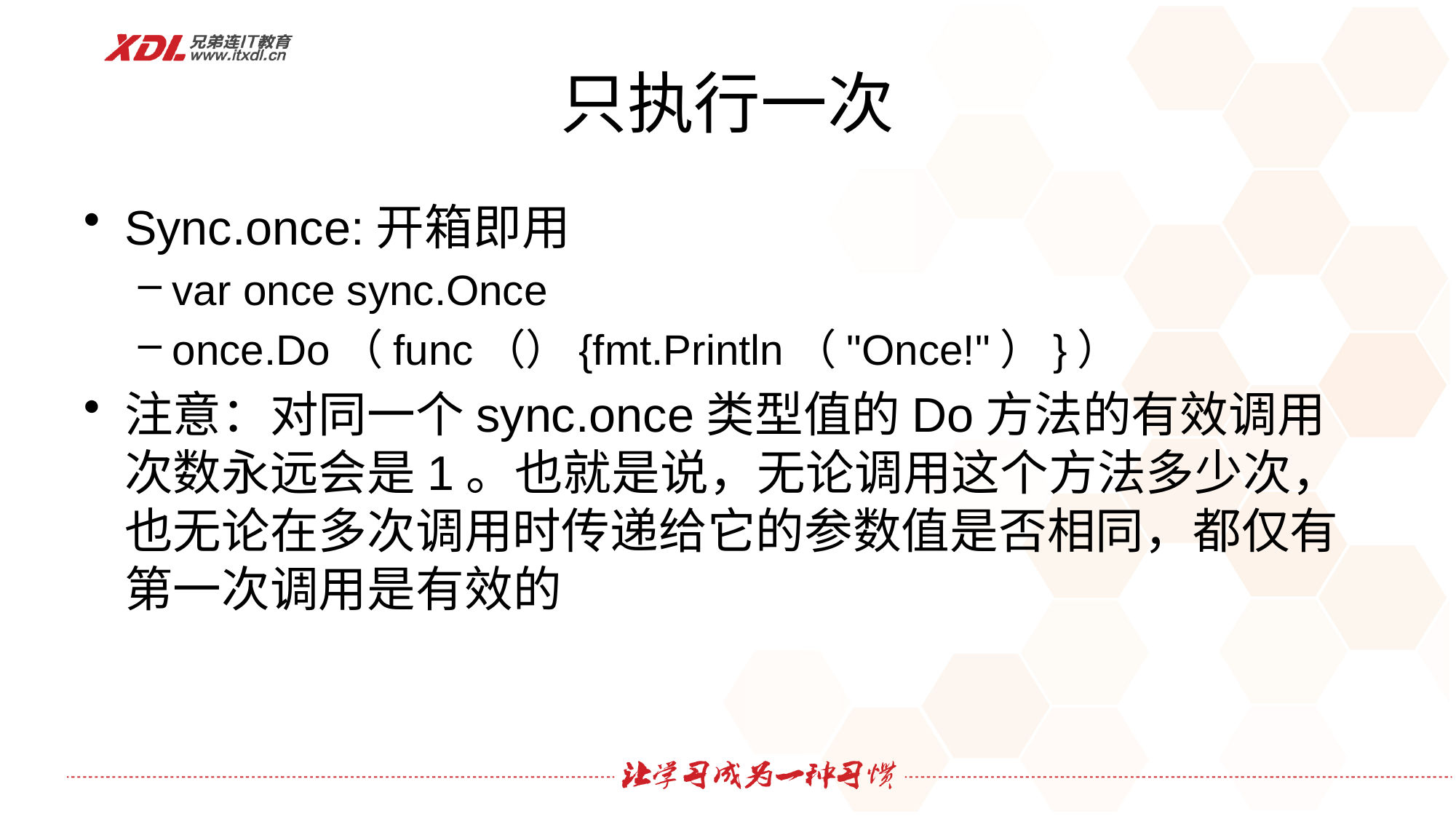

# 只执行一次
Sync.once:开箱即用
var once sync.Once
once.Do（func（）{fmt.Println（"Once!"）}）
注意：对同一个sync.once类型值的Do方法的有效调用次数永远会是1。也就是说，无论调用这个方法多少次，也无论在多次调用时传递给它的参数值是否相同，都仅有第一次调用是有效的